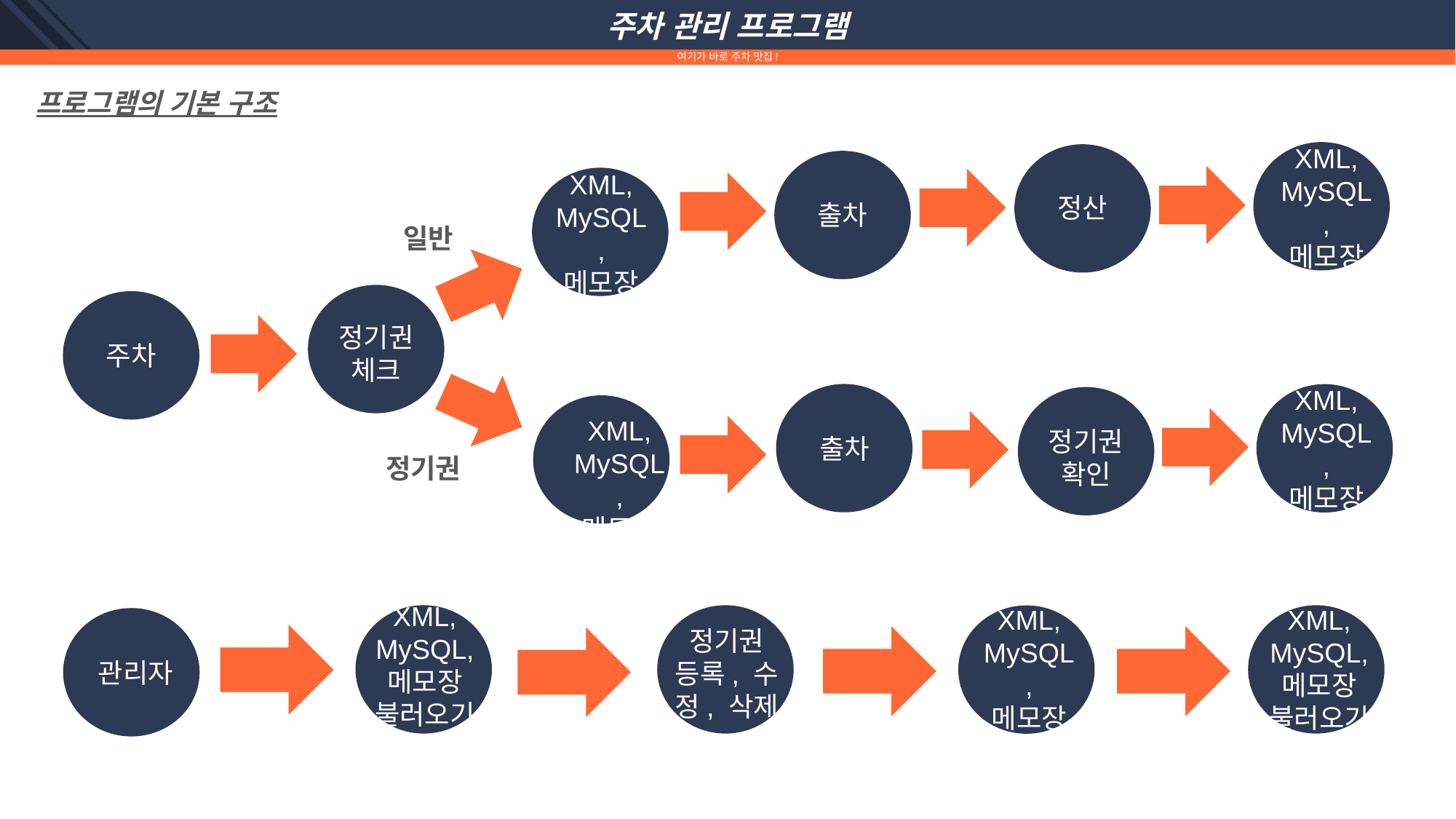

주차 관리 프로그램

여기가 바로 주차 맛집!
프로그램의 기본 구조
XML, MySQL, 메모장 저장

XML, MySQL, 메모장 저장

정산
출차
일반

정기권
체크

주차

XML, MySQL, 메모장 저장

XML, MySQL, 메모장 저장

정기권 확인
출차
정기권
XML, MySQL, 메모장
불러오기
XML, MySQL, 메모장
불러오기
XML, MySQL, 메모장 저장

정기권
등록, 수정, 삭제

관리자